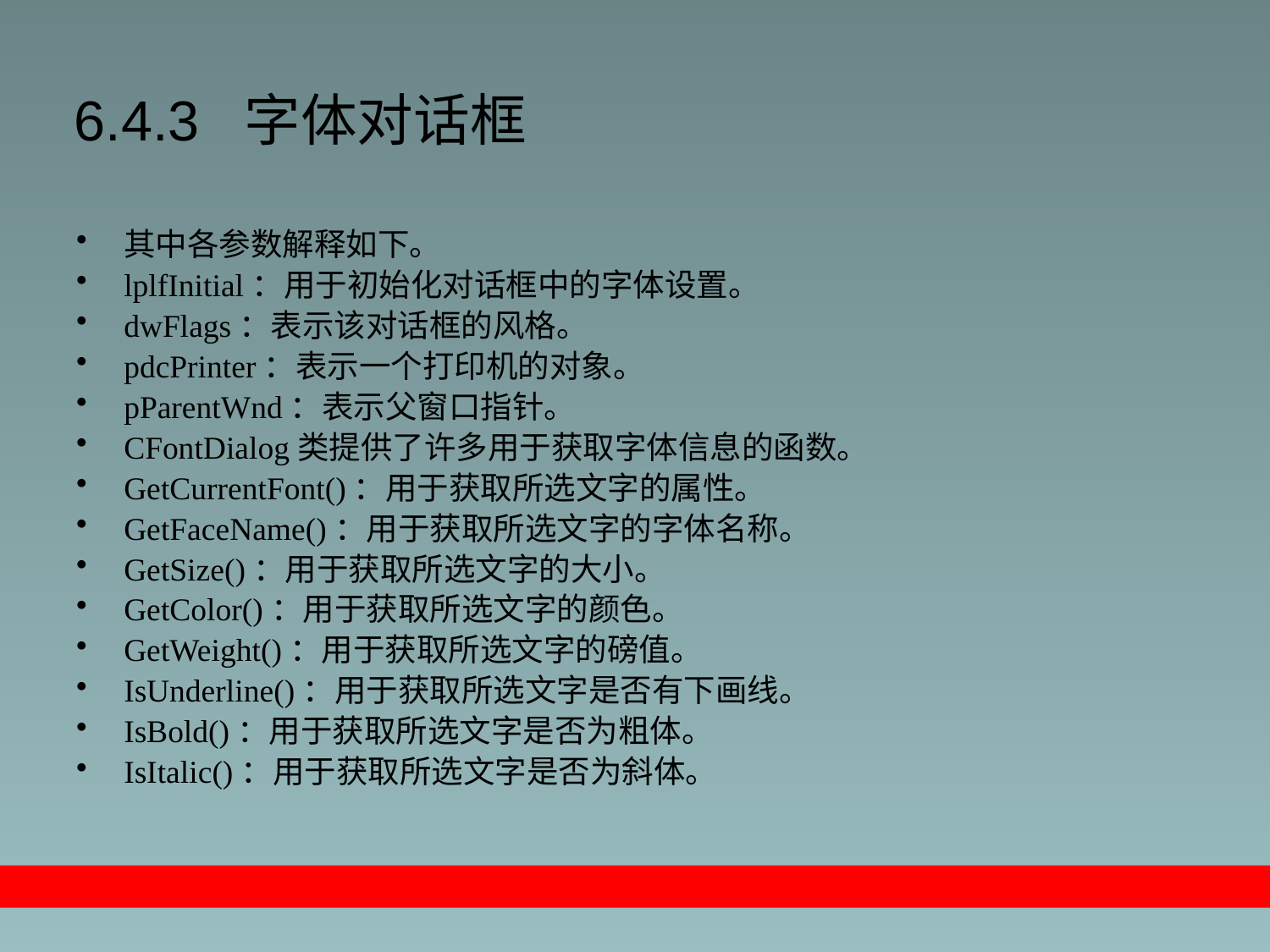

# 6.4.3  字体对话框
其中各参数解释如下。
lplfInitial：用于初始化对话框中的字体设置。
dwFlags：表示该对话框的风格。
pdcPrinter：表示一个打印机的对象。
pParentWnd：表示父窗口指针。
CFontDialog类提供了许多用于获取字体信息的函数。
GetCurrentFont()：用于获取所选文字的属性。
GetFaceName()：用于获取所选文字的字体名称。
GetSize()：用于获取所选文字的大小。
GetColor()：用于获取所选文字的颜色。
GetWeight()：用于获取所选文字的磅值。
IsUnderline()：用于获取所选文字是否有下画线。
IsBold()：用于获取所选文字是否为粗体。
IsItalic()：用于获取所选文字是否为斜体。